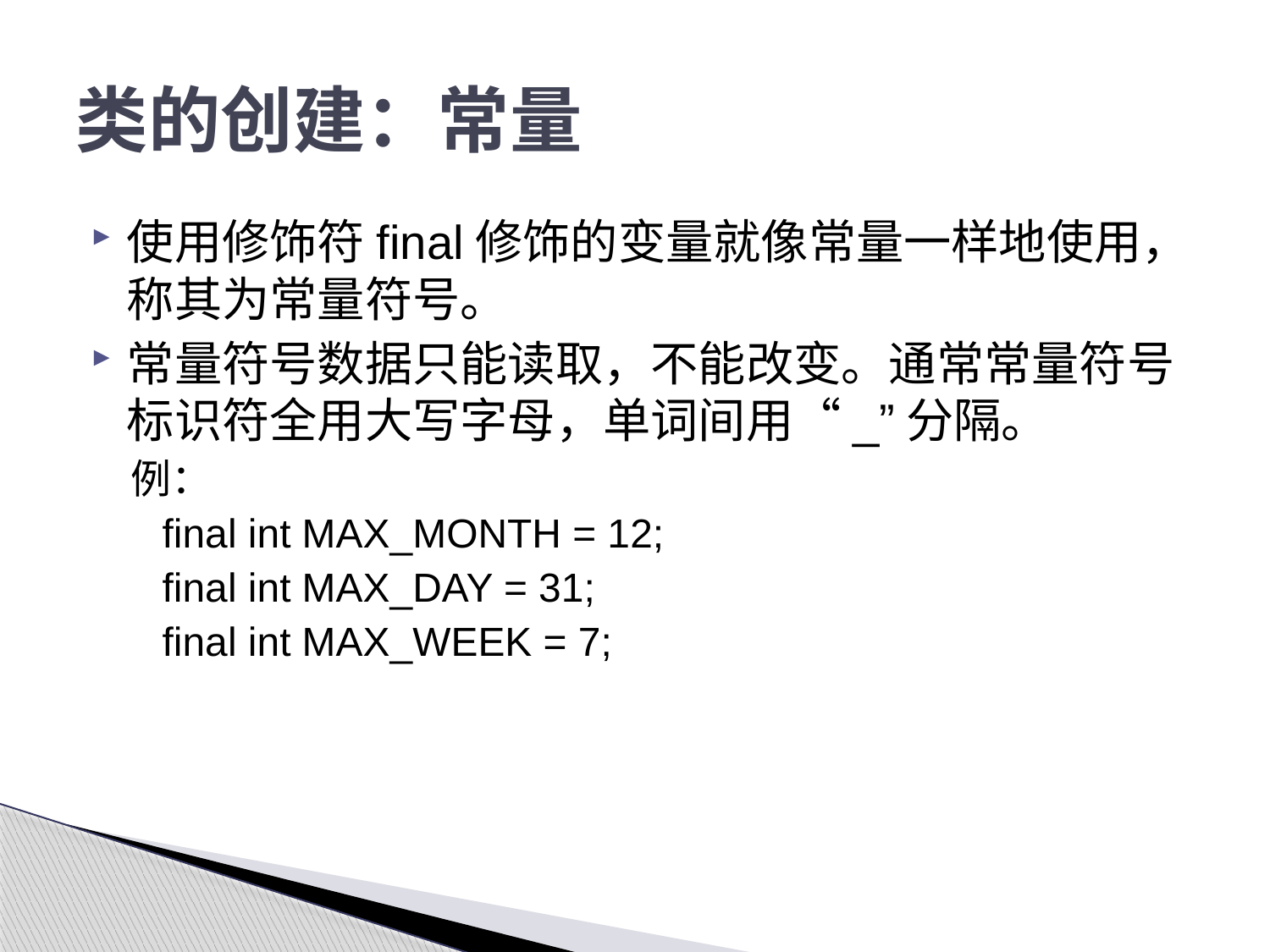

# 类的创建：常量
使用修饰符final修饰的变量就像常量一样地使用，称其为常量符号。
常量符号数据只能读取，不能改变。通常常量符号标识符全用大写字母，单词间用“_”分隔。
例：
	final int MAX_MONTH = 12;
	final int MAX_DAY = 31;
	final int MAX_WEEK = 7;